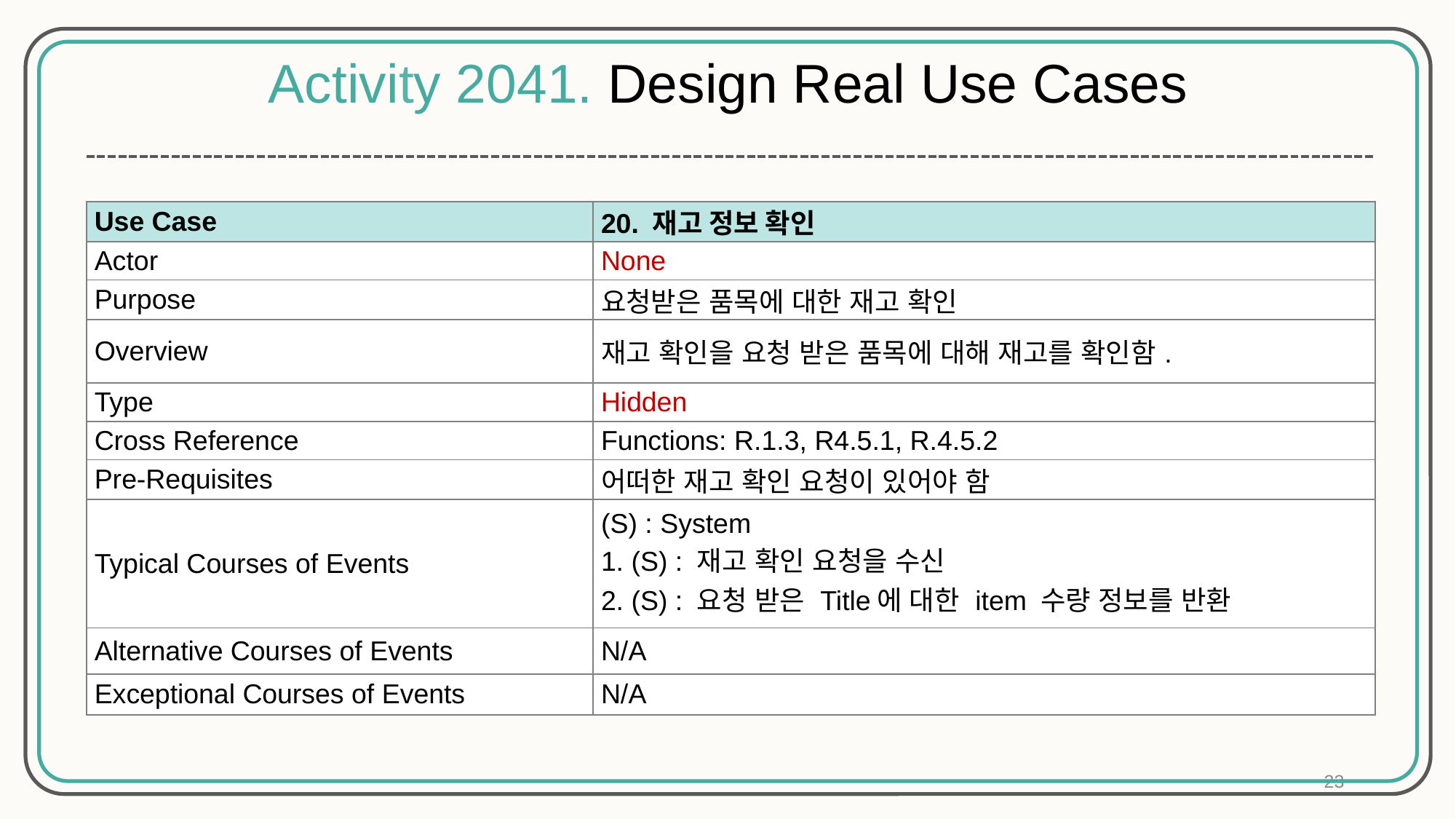

Activity 2041. Design Real Use Cases
| Use Case | 20. 재고 정보 확인 |
| --- | --- |
| Actor | None |
| Purpose | 요청받은 품목에 대한 재고 확인 |
| Overview | 재고 확인을 요청 받은 품목에 대해 재고를 확인함. |
| Type | Hidden |
| Cross Reference | Functions: R.1.3, R4.5.1, R.4.5.2 |
| Pre-Requisites | 어떠한 재고 확인 요청이 있어야 함 |
| Typical Courses of Events | (S) : System 1. (S) : 재고 확인 요청을 수신 2. (S) : 요청 받은 Title에 대한 item 수량 정보를 반환 |
| Alternative Courses of Events | N/A |
| Exceptional Courses of Events | N/A |
23